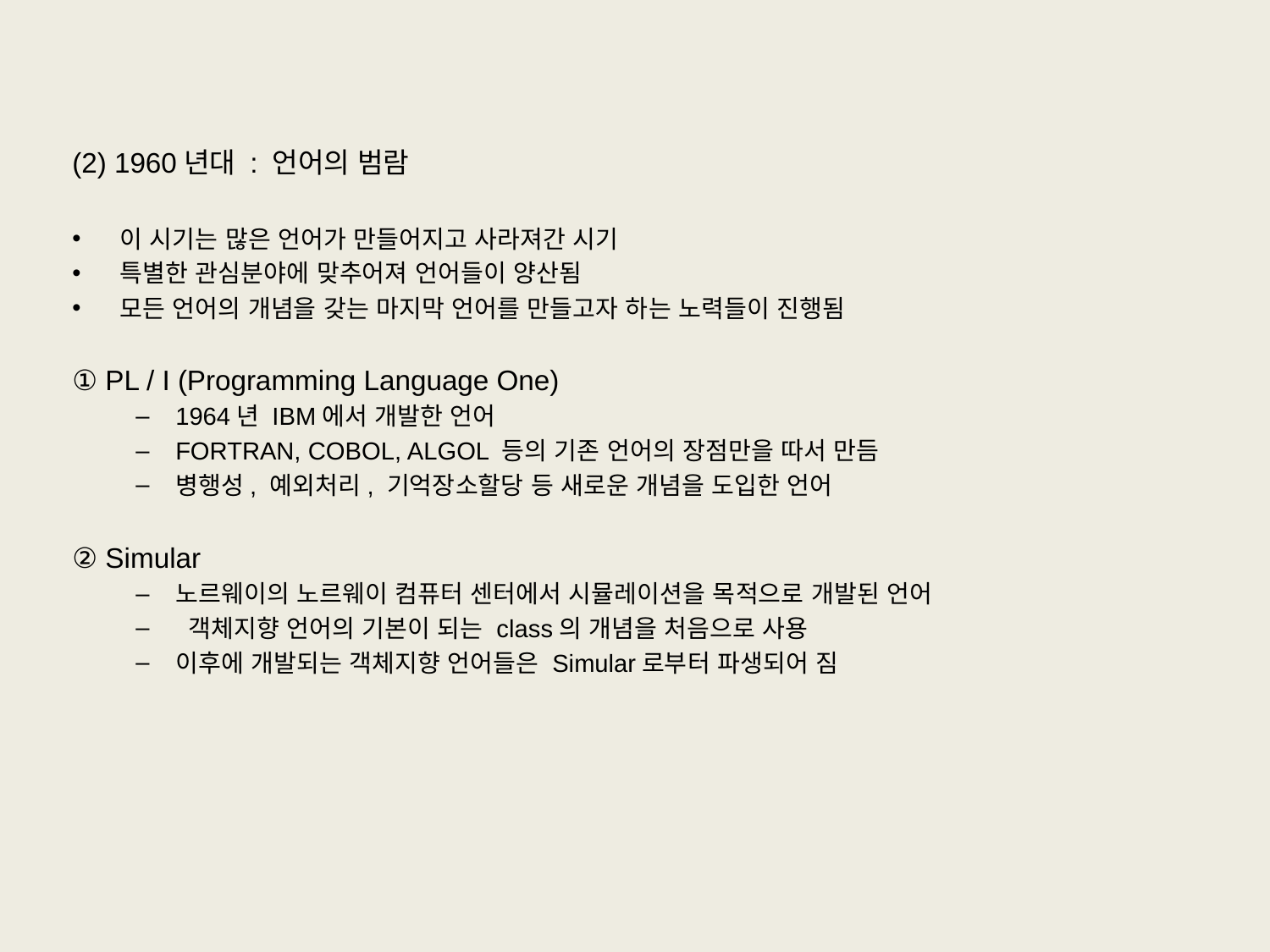

#
(2) 1960년대 : 언어의 범람

이 시기는 많은 언어가 만들어지고 사라져간 시기
특별한 관심분야에 맞추어져 언어들이 양산됨
모든 언어의 개념을 갖는 마지막 언어를 만들고자 하는 노력들이 진행됨
① PL / I (Programming Language One)
1964년 IBM에서 개발한 언어
FORTRAN, COBOL, ALGOL 등의 기존 언어의 장점만을 따서 만듬
병행성, 예외처리, 기억장소할당 등 새로운 개념을 도입한 언어

② Simular
노르웨이의 노르웨이 컴퓨터 센터에서 시뮬레이션을 목적으로 개발된 언어
 객체지향 언어의 기본이 되는 class의 개념을 처음으로 사용
이후에 개발되는 객체지향 언어들은 Simular로부터 파생되어 짐